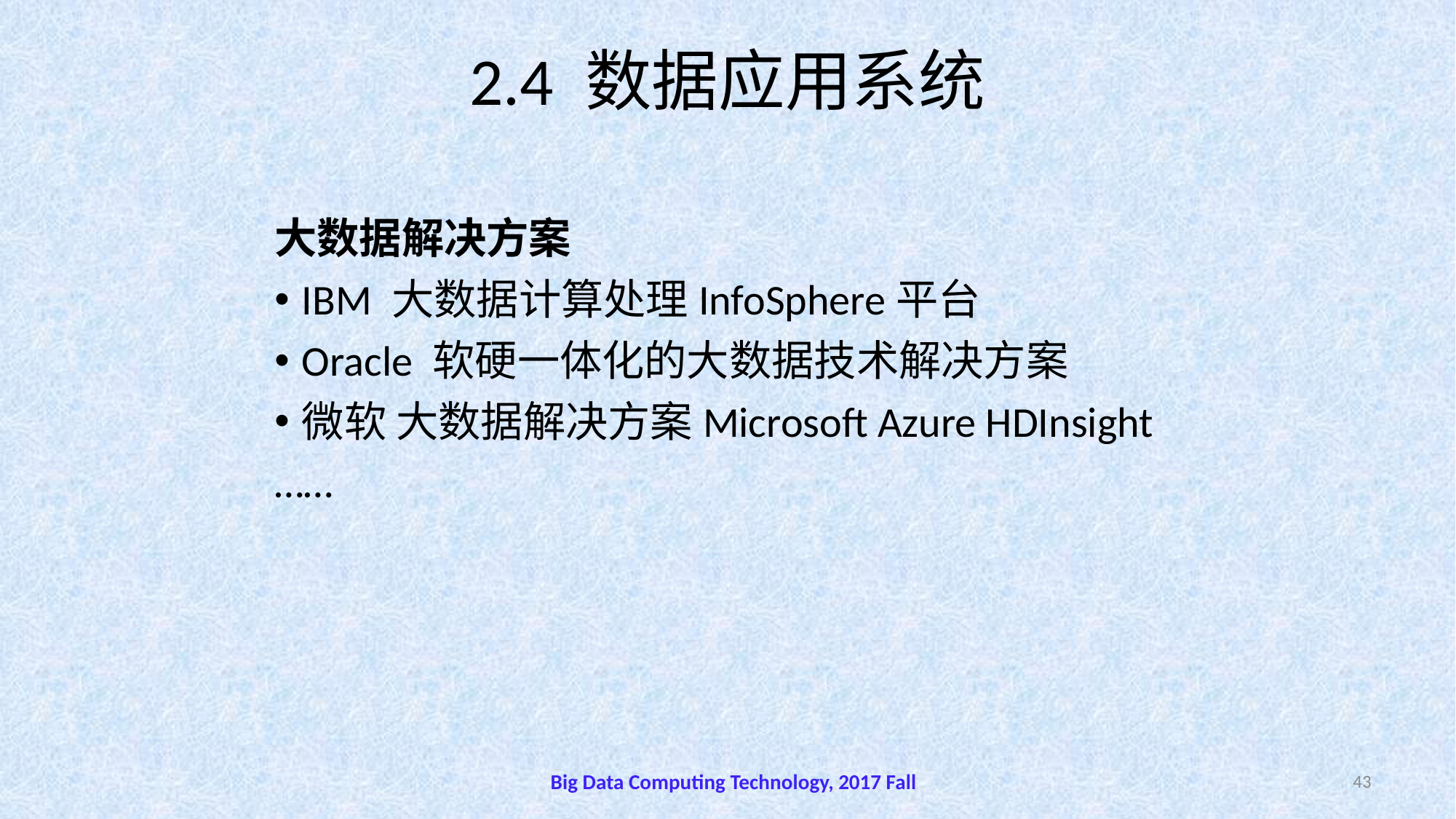

# 2.4 数据应用系统
大数据解决方案
IBM 大数据计算处理InfoSphere平台
Oracle 软硬一体化的大数据技术解决方案
微软 大数据解决方案Microsoft Azure HDInsight
……
Big Data Computing Technology, 2017 Fall
43